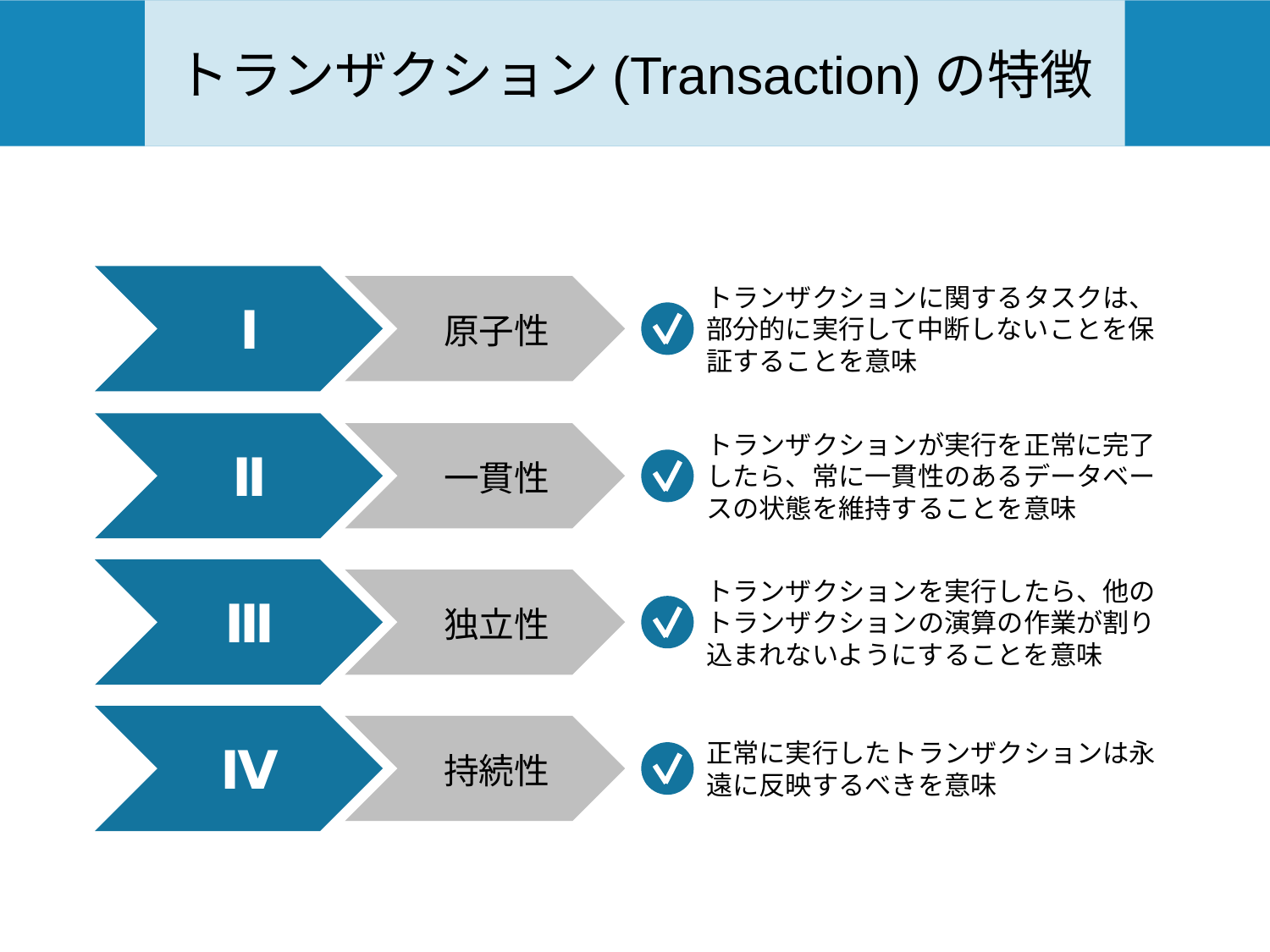

# トランザクション(Transaction)の特徴

トランザクションに関するタスクは、部分的に実行して中断しないことを保証することを意味

Ⅰ
原子性

トランザクションが実行を正常に完了したら、常に一貫性のあるデータベースの状態を維持することを意味

Ⅱ
一貫性

トランザクションを実行したら、他のトランザクションの演算の作業が割り込まれないようにすることを意味

Ⅲ
独立性

Ⅳ
正常に実行したトランザクションは永遠に反映するべきを意味
持続性